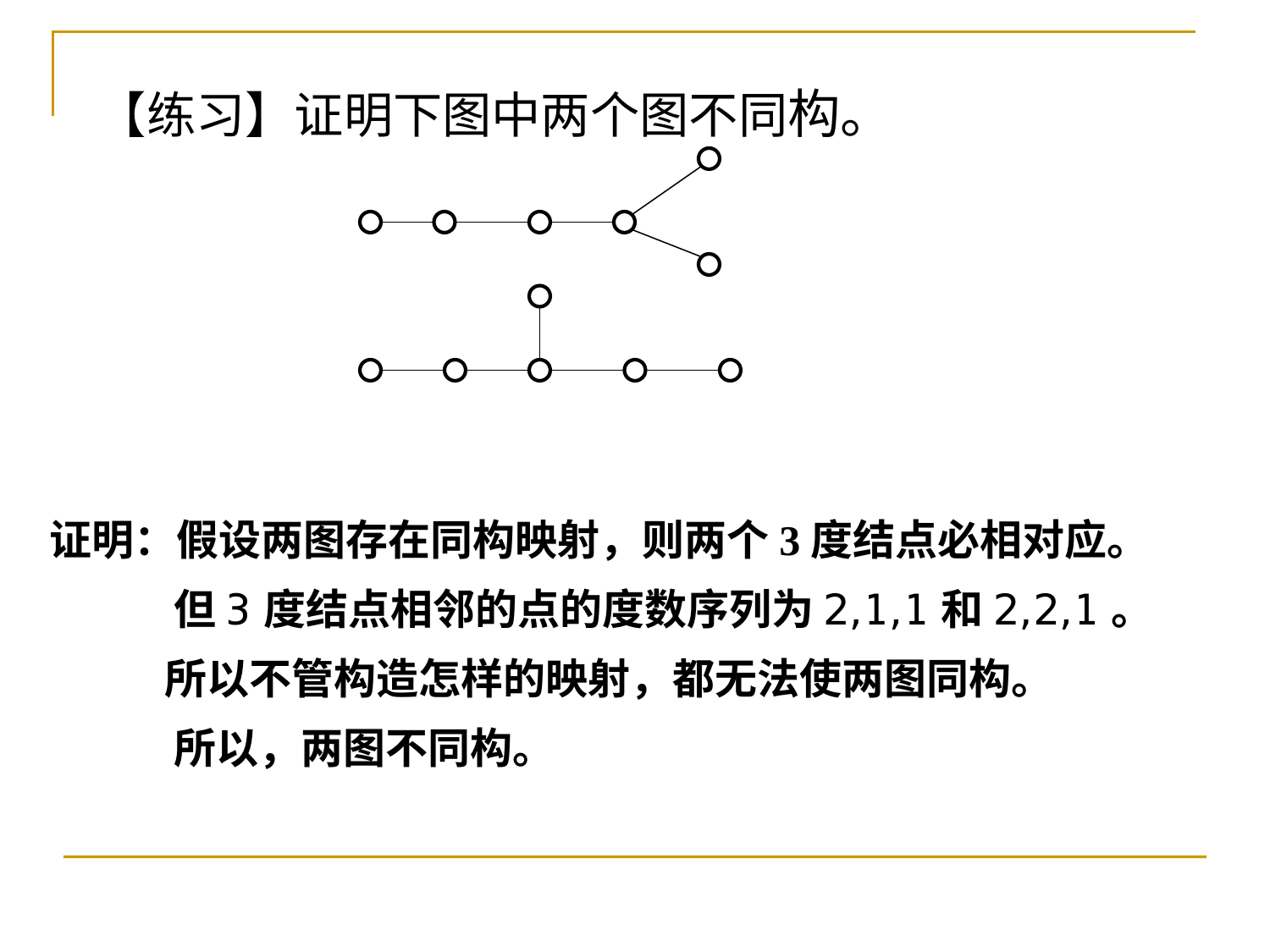

【练习】证明下图中两个图不同构。

证明：假设两图存在同构映射，则两个3度结点必相对应。
            但3度结点相邻的点的度数序列为2,1,1和2,2,1。
           所以不管构造怎样的映射，都无法使两图同构。
            所以，两图不同构。